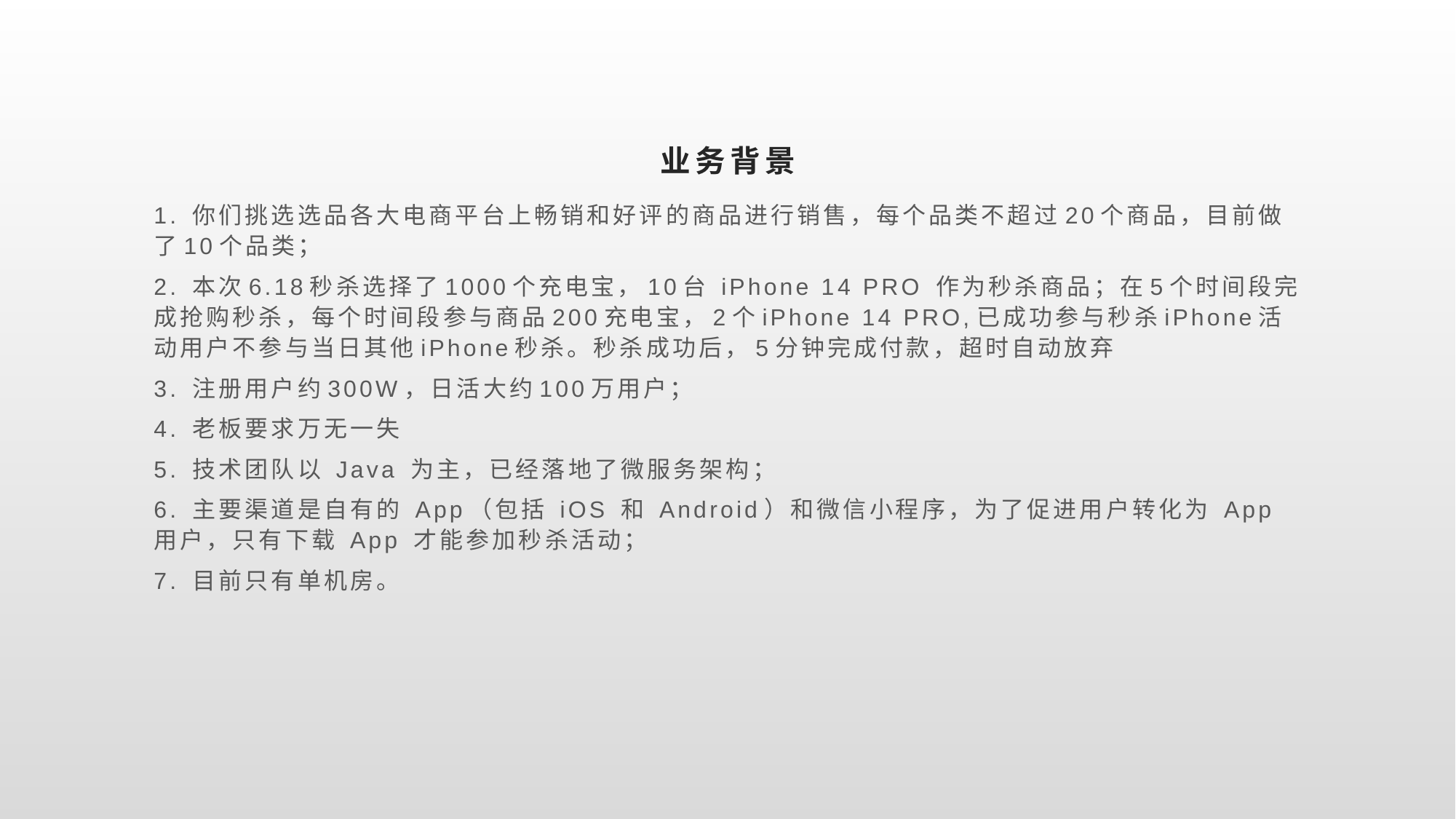

# 业务背景
1. 你们挑选选品各大电商平台上畅销和好评的商品进行销售，每个品类不超过20个商品，目前做了10个品类；
2. 本次6.18秒杀选择了1000个充电宝，10台 iPhone 14 PRO 作为秒杀商品；在5个时间段完成抢购秒杀，每个时间段参与商品200充电宝，2个iPhone 14 PRO,已成功参与秒杀iPhone活动用户不参与当日其他iPhone秒杀。秒杀成功后，5分钟完成付款，超时自动放弃
3. 注册用户约300W，日活大约100万用户；
4. 老板要求万无一失
5. 技术团队以 Java 为主，已经落地了微服务架构；
6. 主要渠道是自有的 App（包括 iOS 和 Android）和微信小程序，为了促进用户转化为 App 用户，只有下载 App 才能参加秒杀活动；
7. 目前只有单机房。